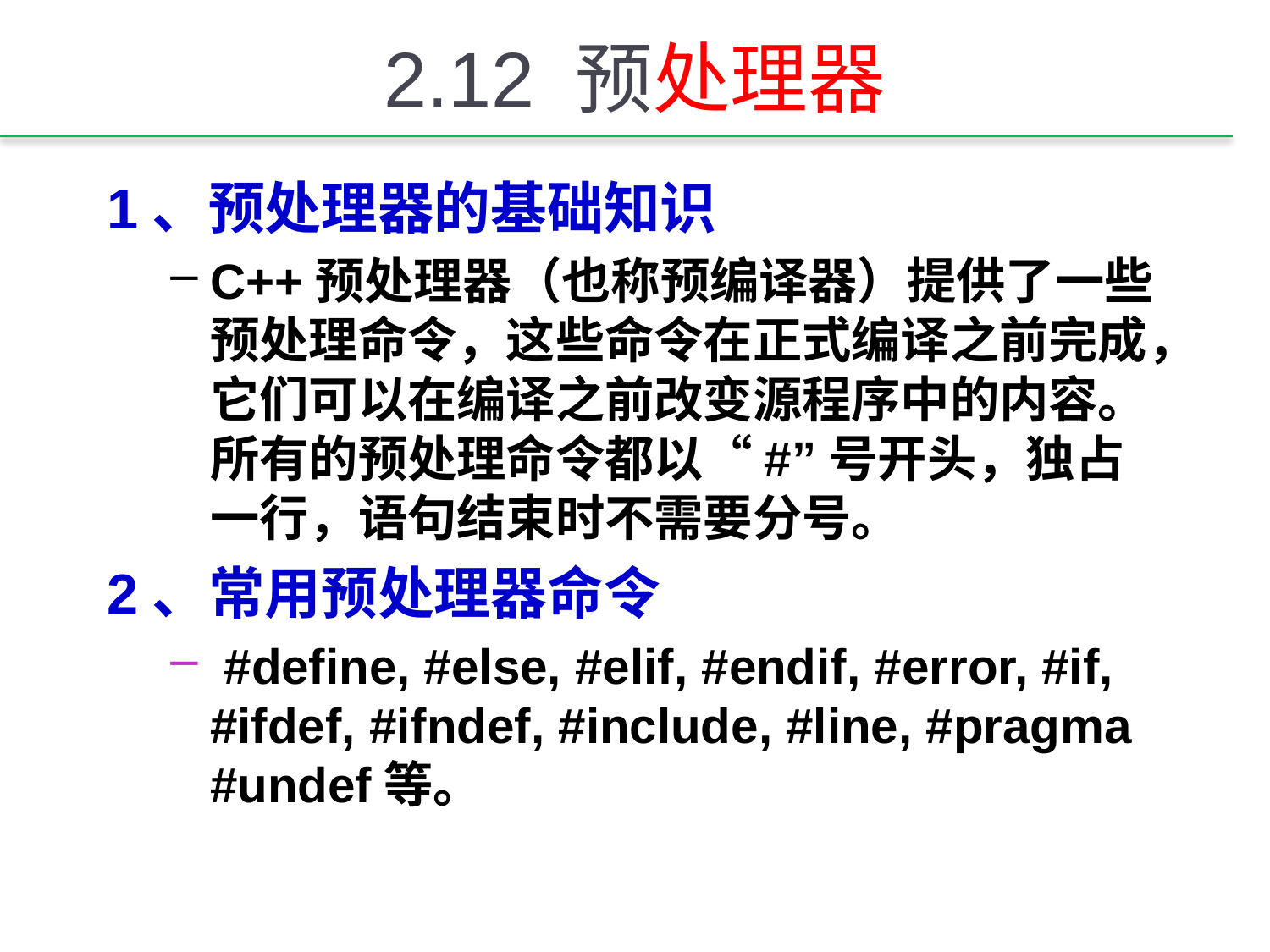

# 2.12 预处理器
1、预处理器的基础知识
C++预处理器（也称预编译器）提供了一些预处理命令，这些命令在正式编译之前完成，它们可以在编译之前改变源程序中的内容。所有的预处理命令都以“#”号开头，独占一行，语句结束时不需要分号。
2、常用预处理器命令
 #define, #else, #elif, #endif, #error, #if, #ifdef, #ifndef, #include, #line, #pragma #undef等。